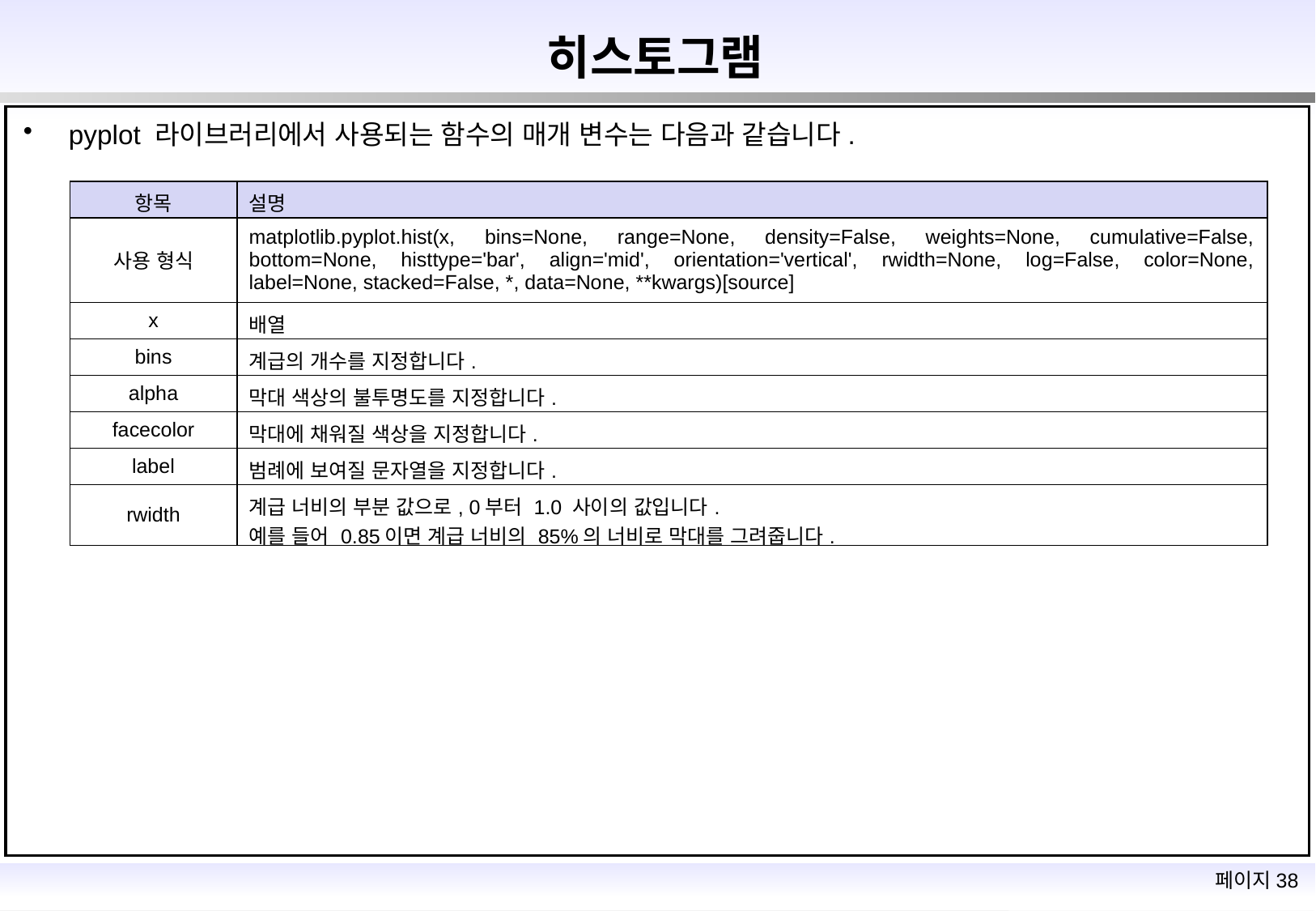

# 히스토그램
pyplot 라이브러리에서 사용되는 함수의 매개 변수는 다음과 같습니다.
| 항목 | 설명 |
| --- | --- |
| 사용 형식 | matplotlib.pyplot.hist(x, bins=None, range=None, density=False, weights=None, cumulative=False, bottom=None, histtype='bar', align='mid', orientation='vertical', rwidth=None, log=False, color=None, label=None, stacked=False, \*, data=None, \*\*kwargs)[source] |
| x | 배열 |
| bins | 계급의 개수를 지정합니다. |
| alpha | 막대 색상의 불투명도를 지정합니다. |
| facecolor | 막대에 채워질 색상을 지정합니다. |
| label | 범례에 보여질 문자열을 지정합니다. |
| rwidth | 계급 너비의 부분 값으로, 0부터 1.0 사이의 값입니다. 예를 들어 0.85이면 계급 너비의 85%의 너비로 막대를 그려줍니다. |